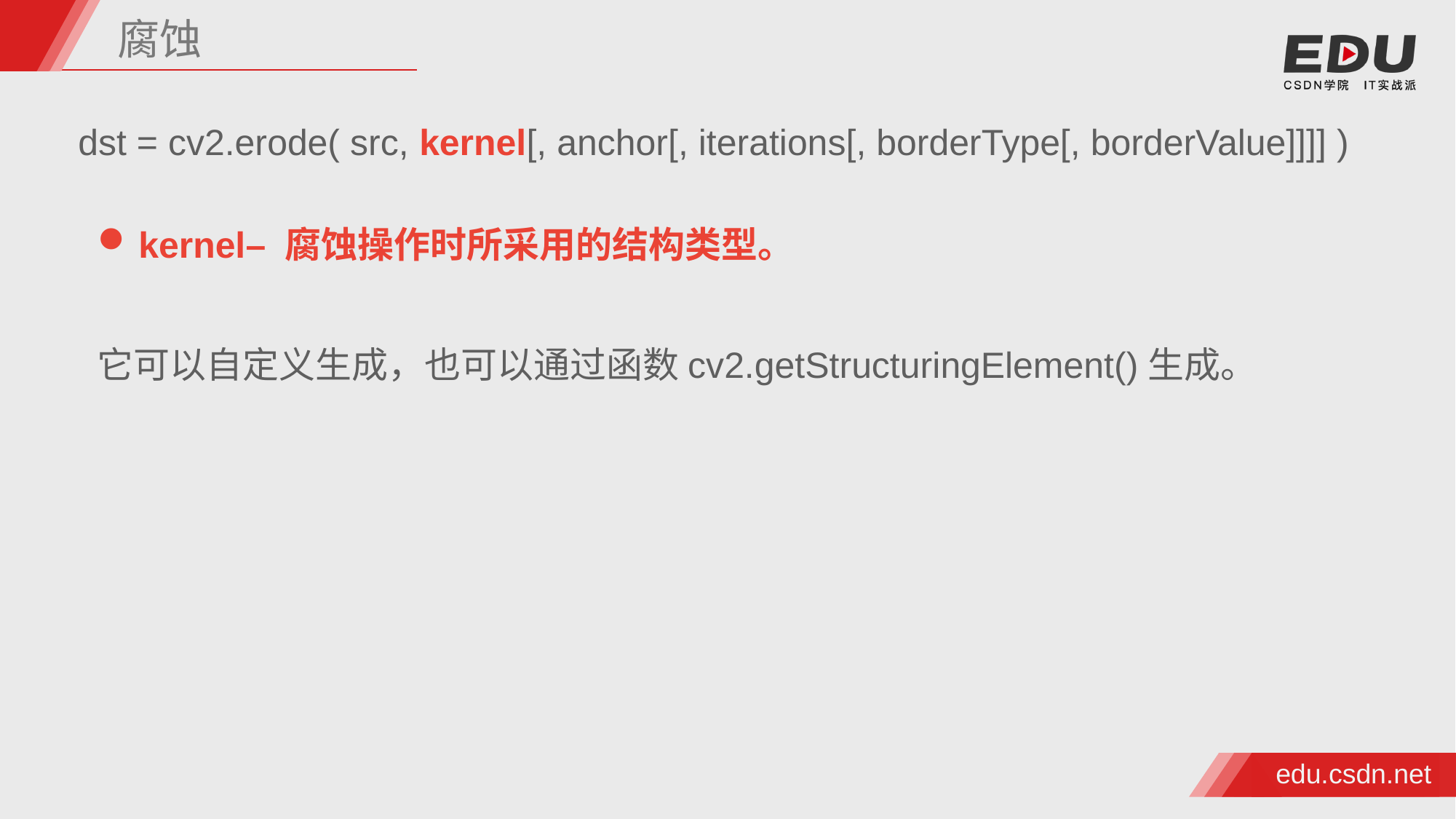

腐蚀

dst = cv2.erode( src, kernel[, anchor[, iterations[, borderType[, borderValue]]]] )
kernel– 腐蚀操作时所采用的结构类型。
它可以自定义生成，也可以通过函数cv2.getStructuringElement()生成。